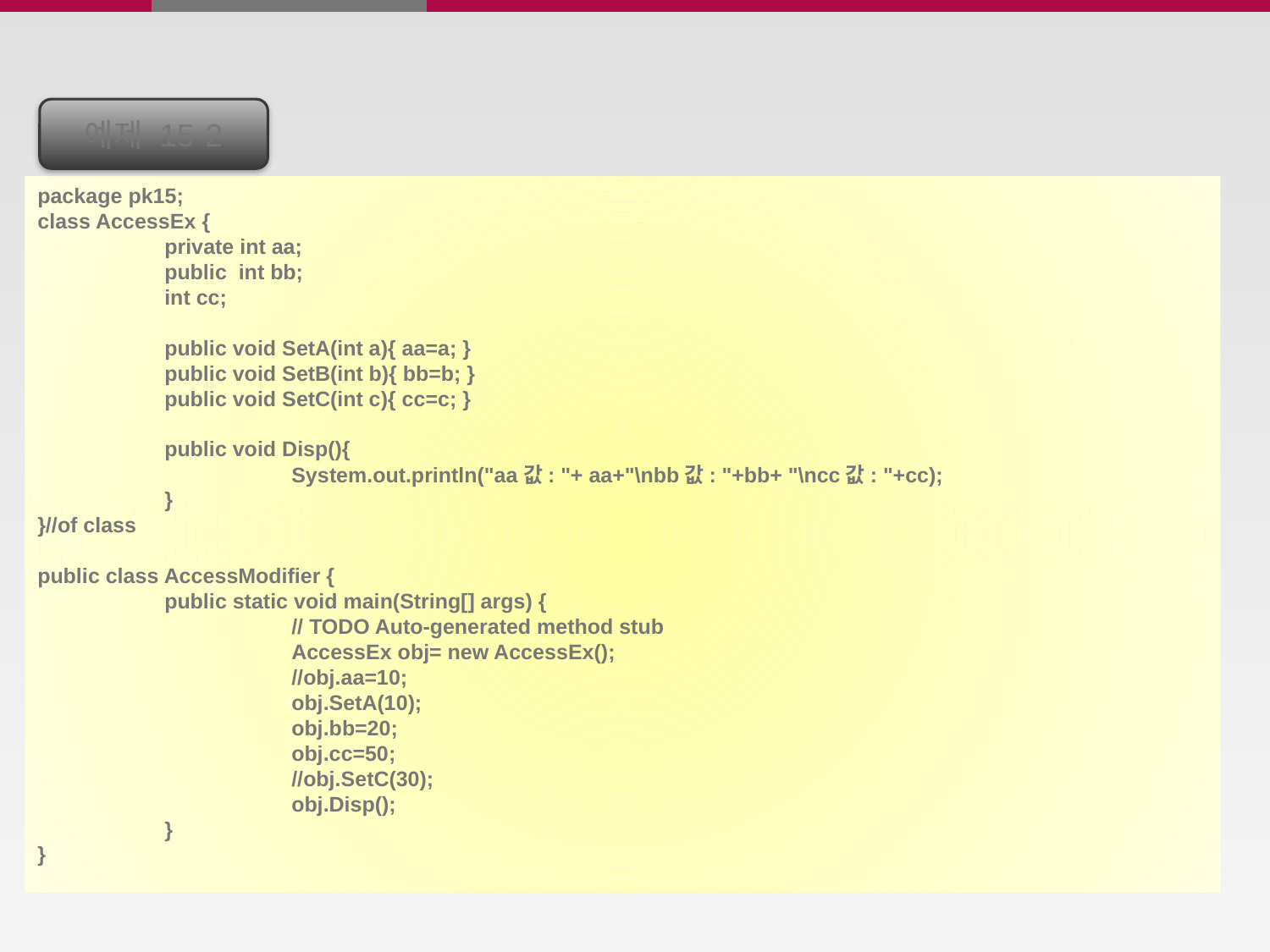

예제 15-2
package pk15;
class AccessEx {
	private int aa;
	public  int bb;
	int cc;

	public void SetA(int a){ aa=a; }
	public void SetB(int b){ bb=b; }
	public void SetC(int c){ cc=c; }

	public void Disp(){
		System.out.println("aa값: "+ aa+"\nbb값: "+bb+ "\ncc값: "+cc);
	}
}//of class

public class AccessModifier {
	public static void main(String[] args) {
		// TODO Auto-generated method stub
		AccessEx obj= new AccessEx();
		//obj.aa=10;
		obj.SetA(10);
		obj.bb=20;
		obj.cc=50;
		//obj.SetC(30);
		obj.Disp();
	}
}